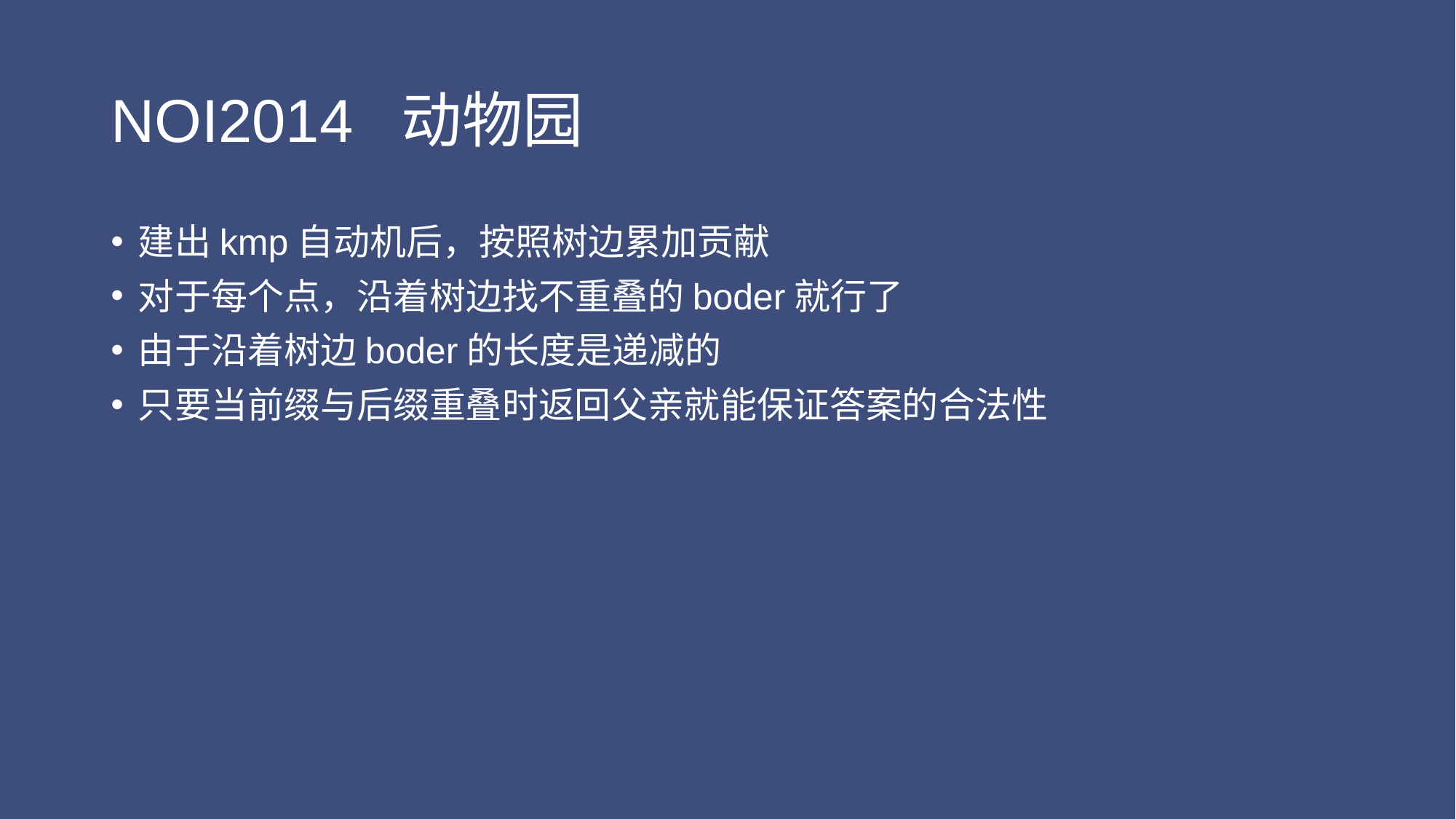

# NOI2014  动物园
建出kmp自动机后，按照树边累加贡献
对于每个点，沿着树边找不重叠的boder就行了
由于沿着树边boder的长度是递减的
只要当前缀与后缀重叠时返回父亲就能保证答案的合法性